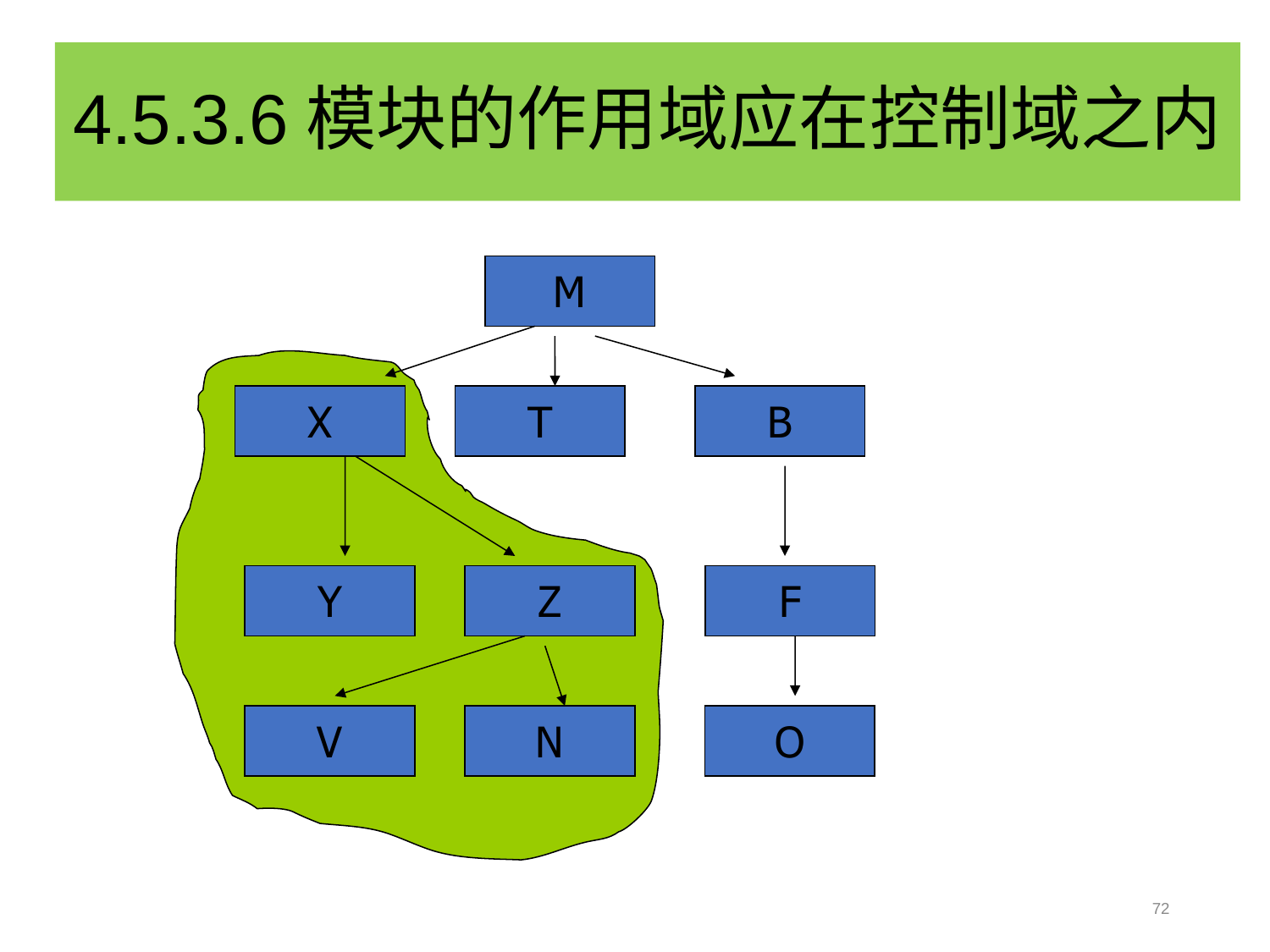

# 4.5.3.6模块的作用域应在控制域之内
M

X
T
B

Y
Z
F

V
N
O
72